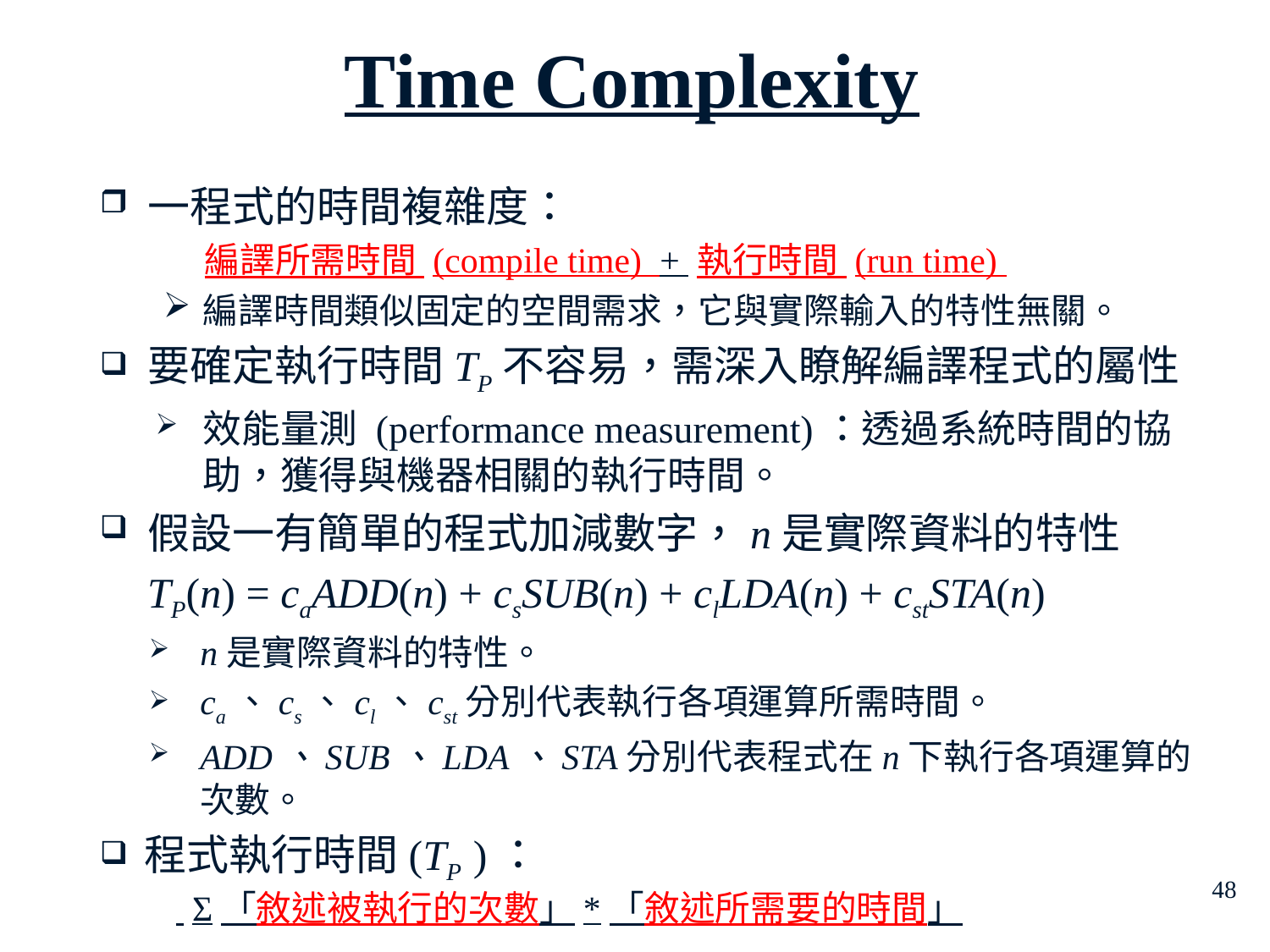

Time Complexity
一程式的時間複雜度：
      編譯所需時間 (compile time)  + 執行時間 (run time)
編譯時間類似固定的空間需求，它與實際輸入的特性無關。
要確定執行時間TP不容易，需深入瞭解編譯程式的屬性
效能量測 (performance measurement)：透過系統時間的協助，獲得與機器相關的執行時間。
假設一有簡單的程式加減數字，n是實際資料的特性
	TP(n) = caADD(n) + csSUB(n) + clLDA(n) + cstSTA(n)
n是實際資料的特性。
ca、cs、cl、cst分別代表執行各項運算所需時間。
ADD、SUB、LDA、STA分別代表程式在n下執行各項運算的次數。
程式執行時間(TP  )：
     Σ「敘述被執行的次數」*「敘述所需要的時間」
48